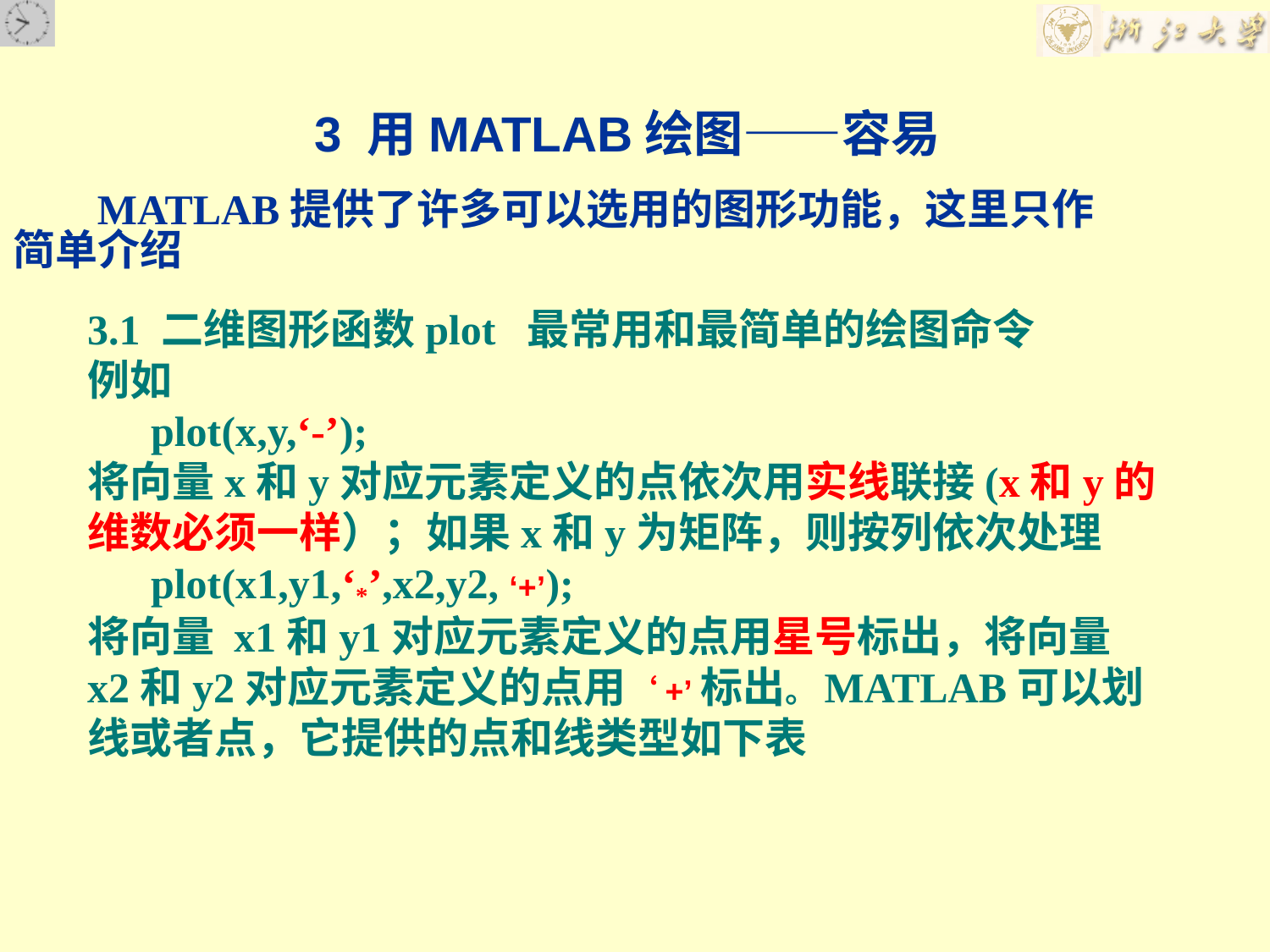

3 用MATLAB绘图——容易
        MATLAB提供了许多可以选用的图形功能，这里只作简单介绍
3.1 二维图形函数plot  最常用和最简单的绘图命令
例如
      plot(x,y,‘-’);
将向量x和y对应元素定义的点依次用实线联接(x和y的维数必须一样）；如果x和y为矩阵，则按列依次处理
      plot(x1,y1,‘*’,x2,y2, ‘+’);
将向量 x1和y1对应元素定义的点用星号标出，将向量x2和y2对应元素定义的点用‘+’标出。MATLAB可以划线或者点，它提供的点和线类型如下表